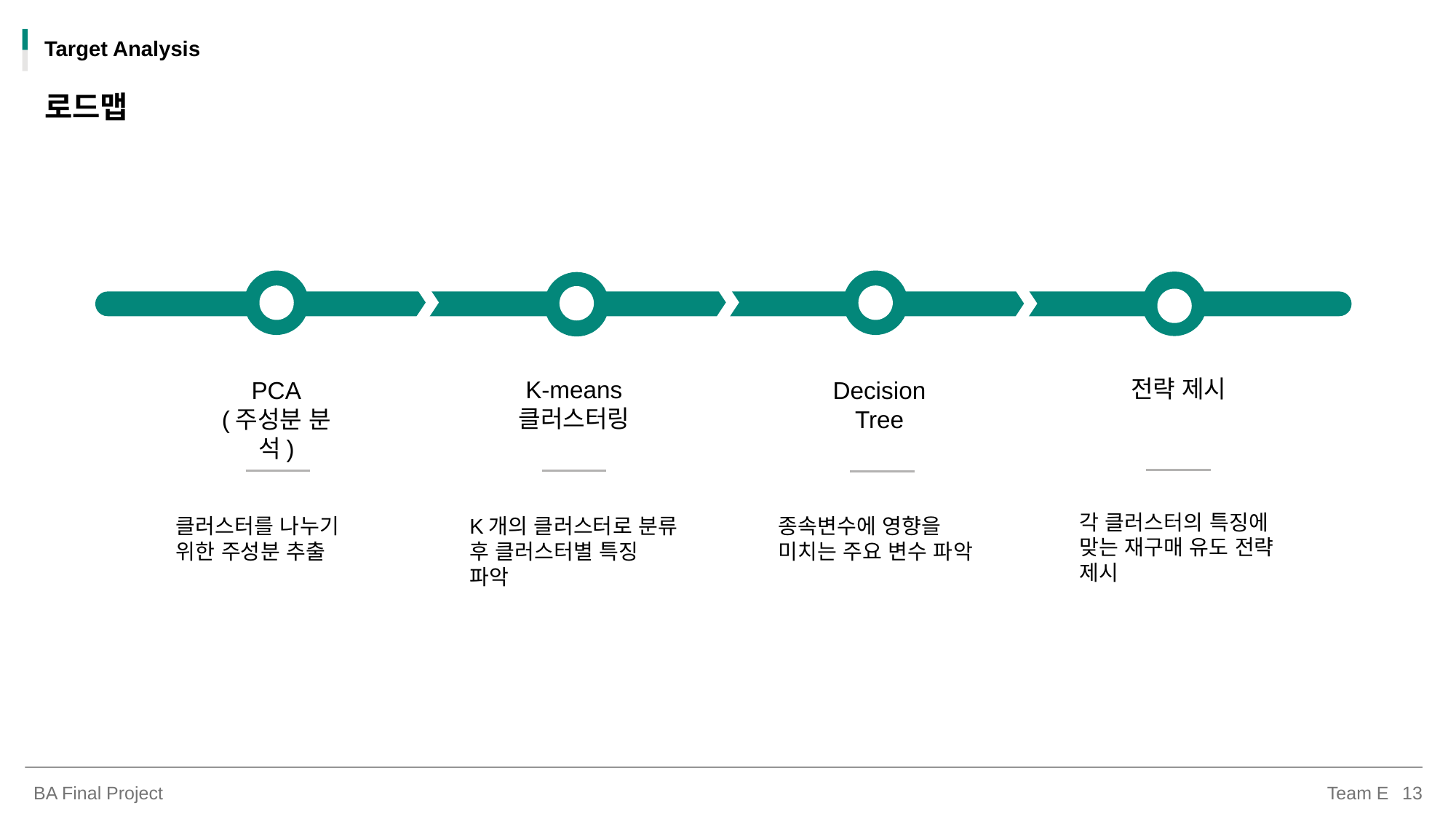

Target Analysis

로드맵

전략 제시
K-means
클러스터링
PCA
(주성분 분석)
Decision Tree
각 클러스터의 특징에 맞는 재구매 유도 전략 제시
클러스터를 나누기 위한 주성분 추출
K개의 클러스터로 분류 후 클러스터별 특징 파악
종속변수에 영향을 미치는 주요 변수 파악
BA Final Project
Team E
13